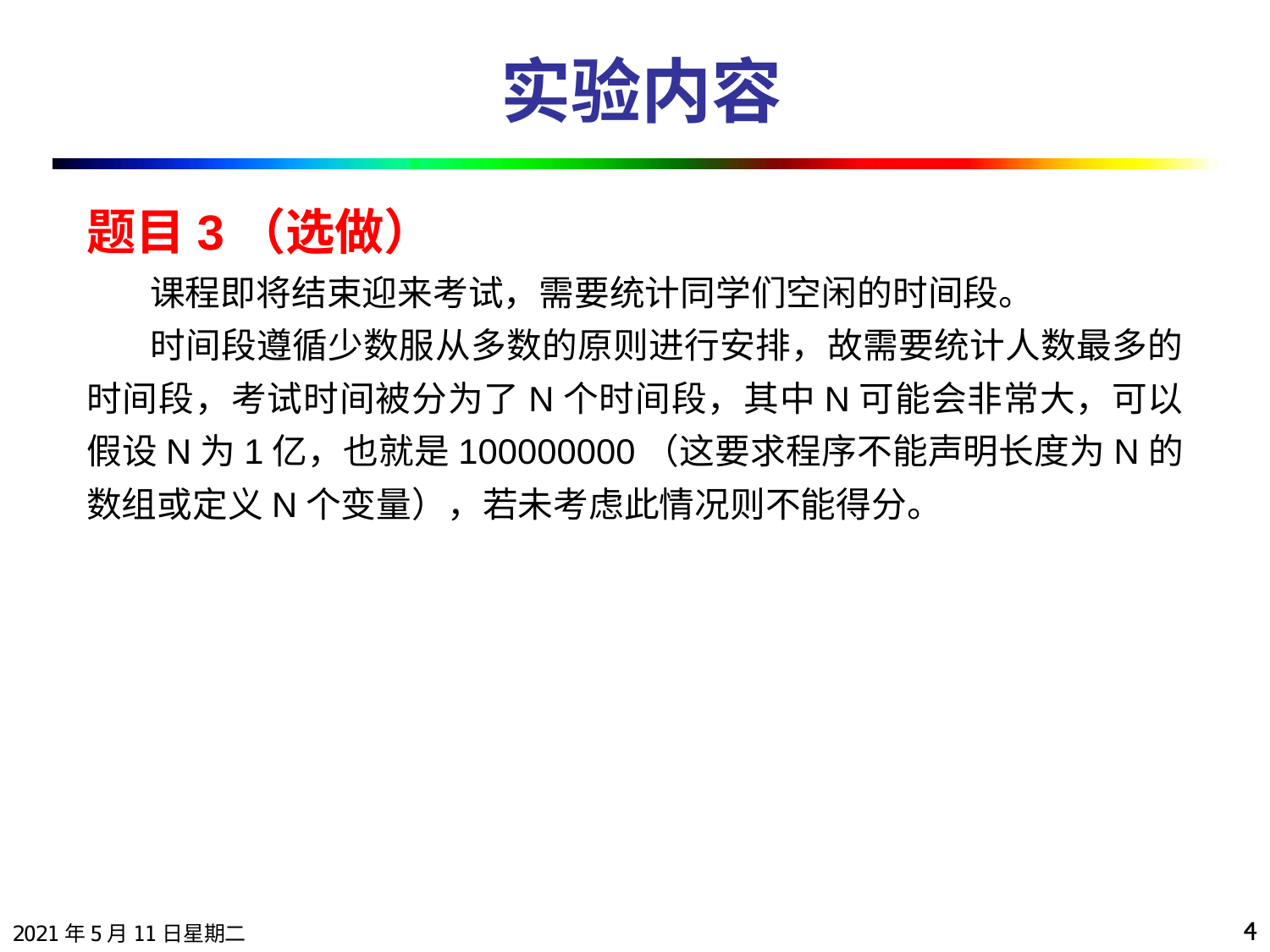

# 实验内容
题目3（选做）
课程即将结束迎来考试，需要统计同学们空闲的时间段。
时间段遵循少数服从多数的原则进行安排，故需要统计人数最多的时间段，考试时间被分为了N个时间段，其中N可能会非常大，可以假设N为1亿，也就是100000000（这要求程序不能声明长度为N的数组或定义N个变量），若未考虑此情况则不能得分。

2021年5月11日星期二
4